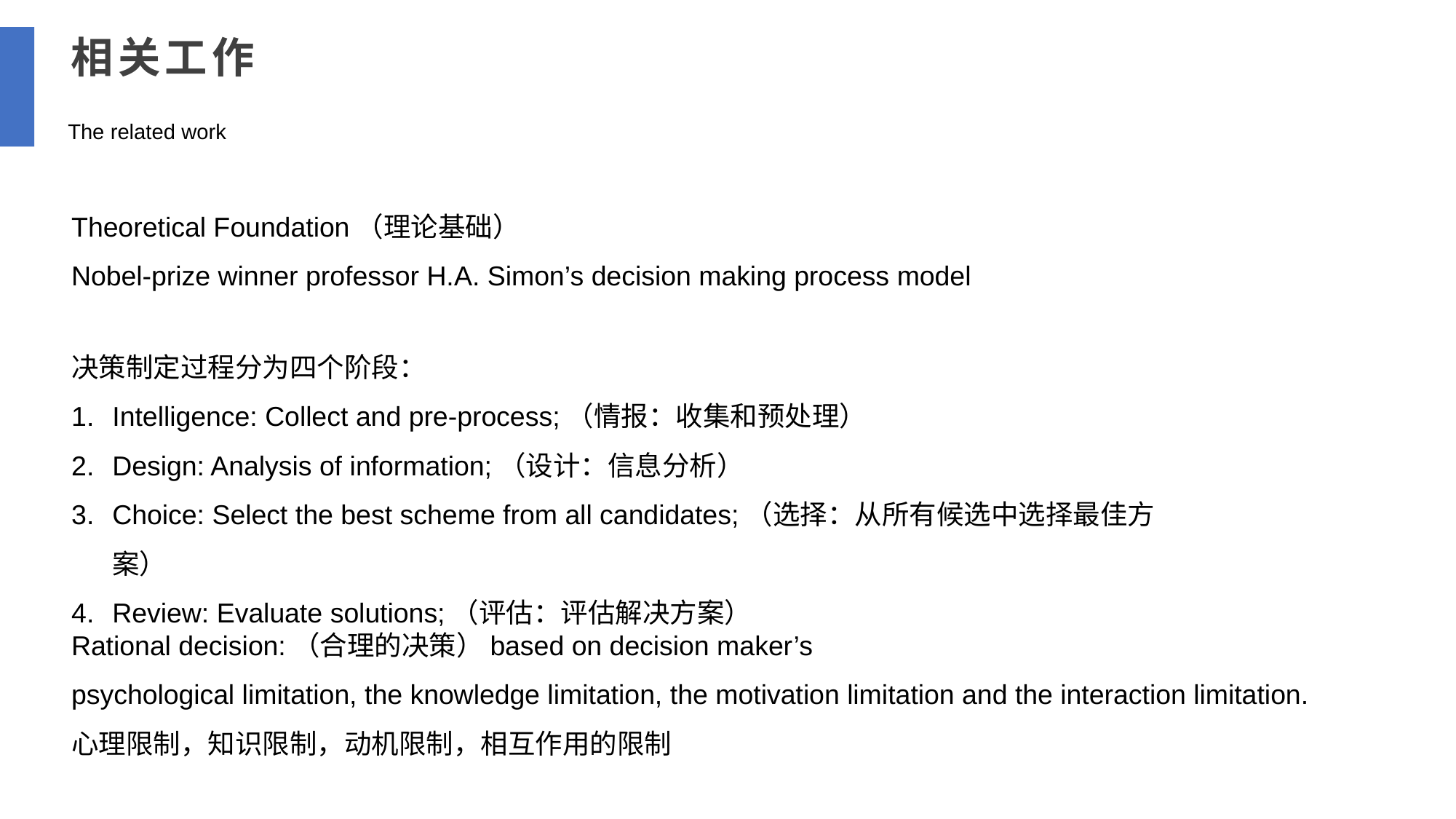

相关工作
The related work
Theoretical Foundation（理论基础）
Nobel-prize winner professor H.A. Simon’s decision making process model
决策制定过程分为四个阶段：
Intelligence: Collect and pre-process;（情报：收集和预处理）
Design: Analysis of information;（设计：信息分析）
Choice: Select the best scheme from all candidates;（选择：从所有候选中选择最佳方案）
Review: Evaluate solutions;（评估：评估解决方案）
Rational decision:（合理的决策）based on decision maker’s
psychological limitation, the knowledge limitation, the motivation limitation and the interaction limitation.
心理限制，知识限制，动机限制，相互作用的限制